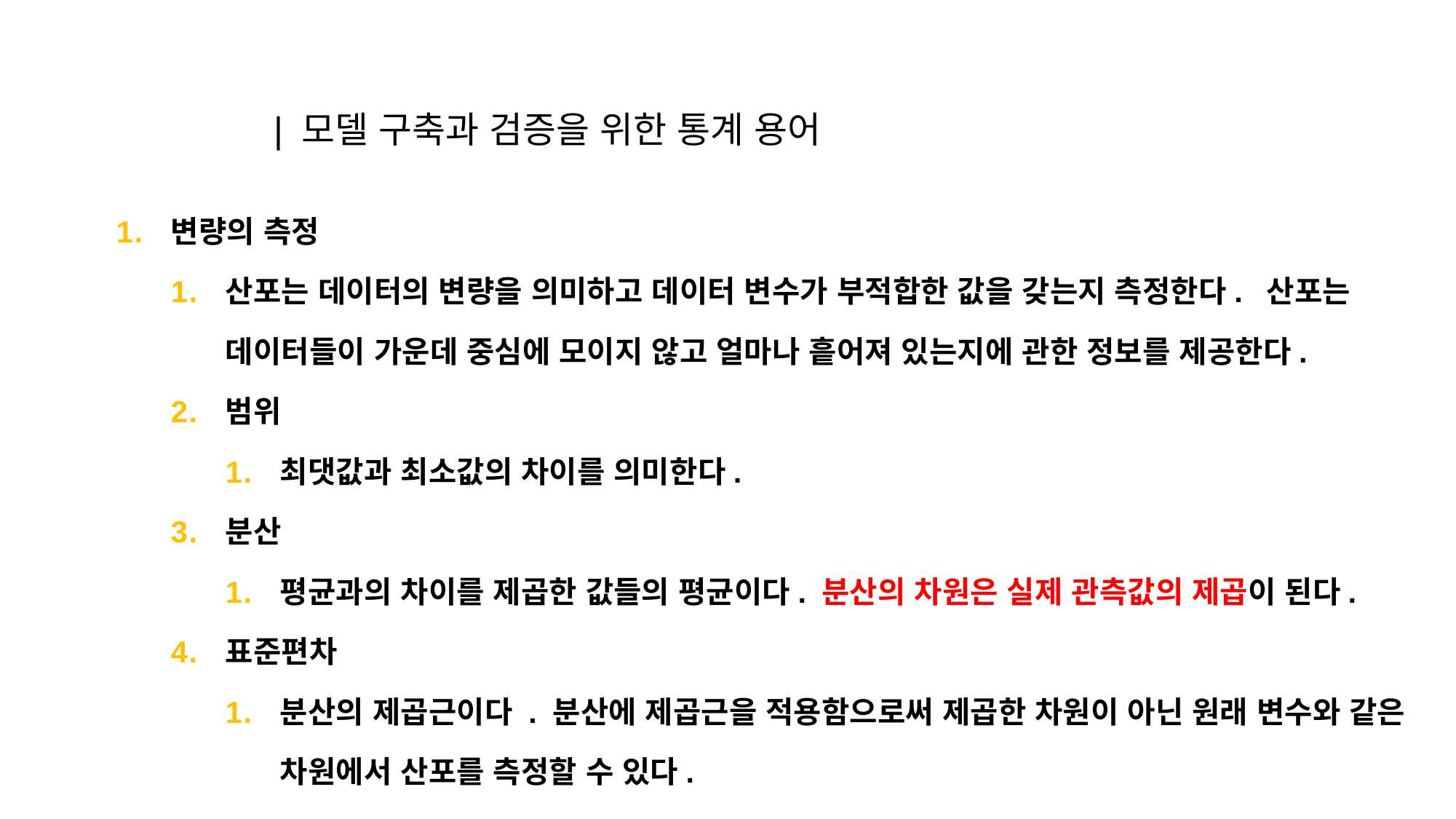

| 모델 구축과 검증을 위한 통계 용어
변량의 측정
산포는 데이터의 변량을 의미하고 데이터 변수가 부적합한 값을 갖는지 측정한다.  산포는 데이터들이 가운데 중심에 모이지 않고 얼마나 흩어져 있는지에 관한 정보를 제공한다.
범위
최댓값과 최소값의 차이를 의미한다.
분산
평균과의 차이를 제곱한 값들의 평균이다. 분산의 차원은 실제 관측값의 제곱이 된다.
표준편차
분산의 제곱근이다 . 분산에 제곱근을 적용함으로써 제곱한 차원이 아닌 원래 변수와 같은 차원에서 산포를 측정할 수 있다.